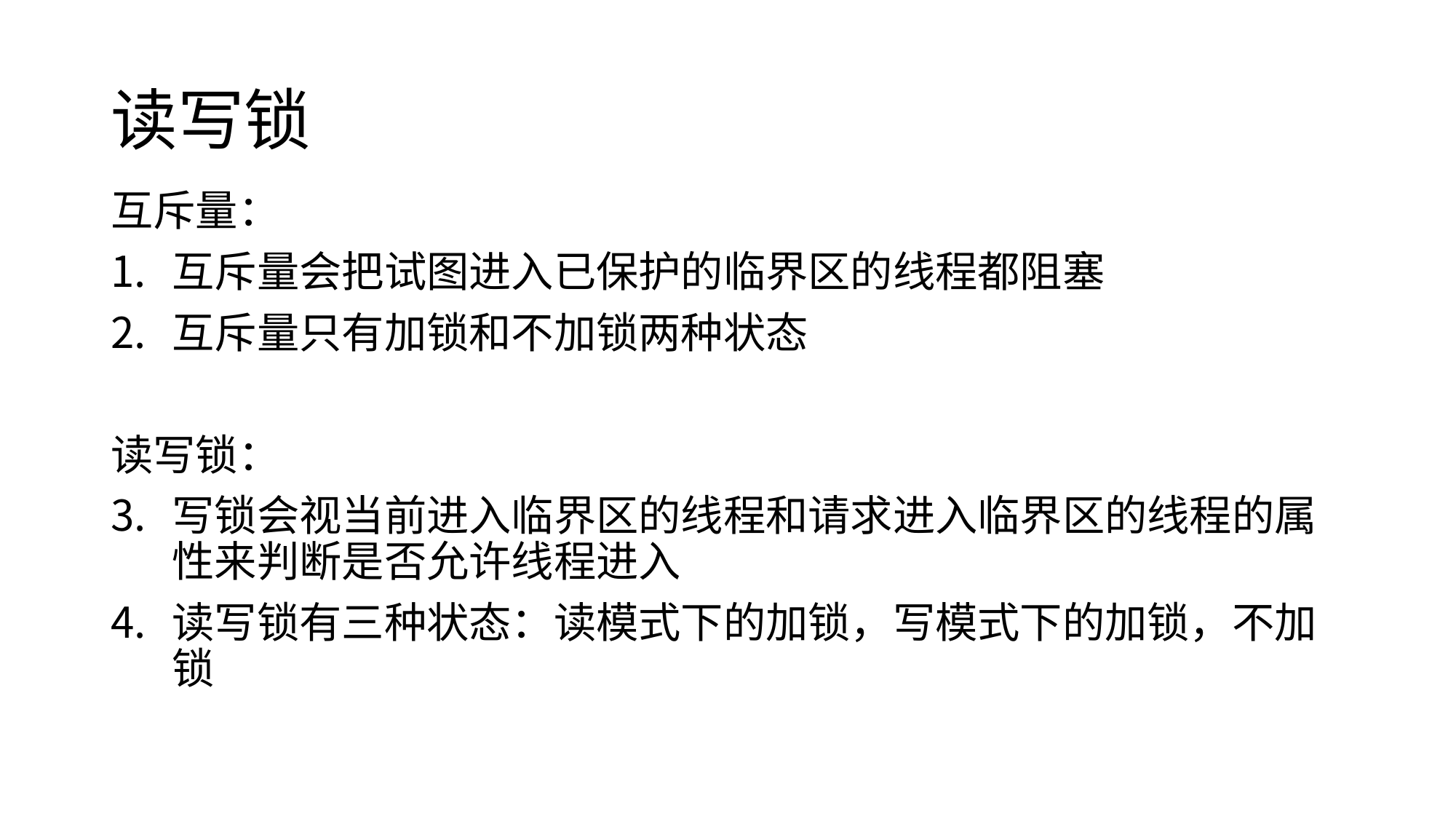

# 读写锁
互斥量：
互斥量会把试图进入已保护的临界区的线程都阻塞
互斥量只有加锁和不加锁两种状态

读写锁：
写锁会视当前进入临界区的线程和请求进入临界区的线程的属性来判断是否允许线程进入
读写锁有三种状态：读模式下的加锁，写模式下的加锁，不加锁